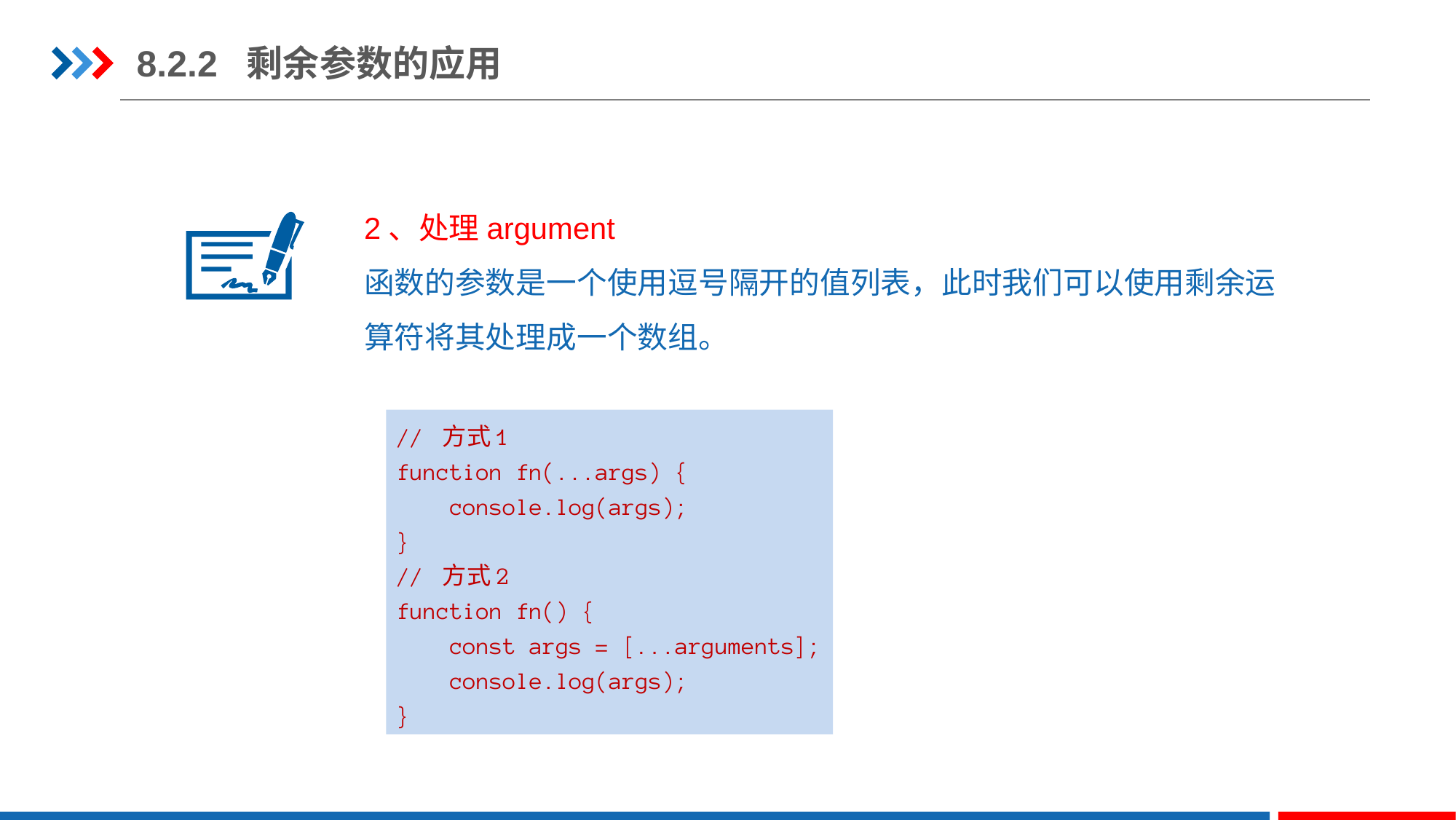

8.2.2  剩余参数的应用
2、处理argument
函数的参数是一个使用逗号隔开的值列表，此时我们可以使用剩余运算符将其处理成一个数组。

// 方式1
function fn(...args) {
    console.log(args);
}
// 方式2
function fn() {
    const args = [...arguments];
    console.log(args);
}